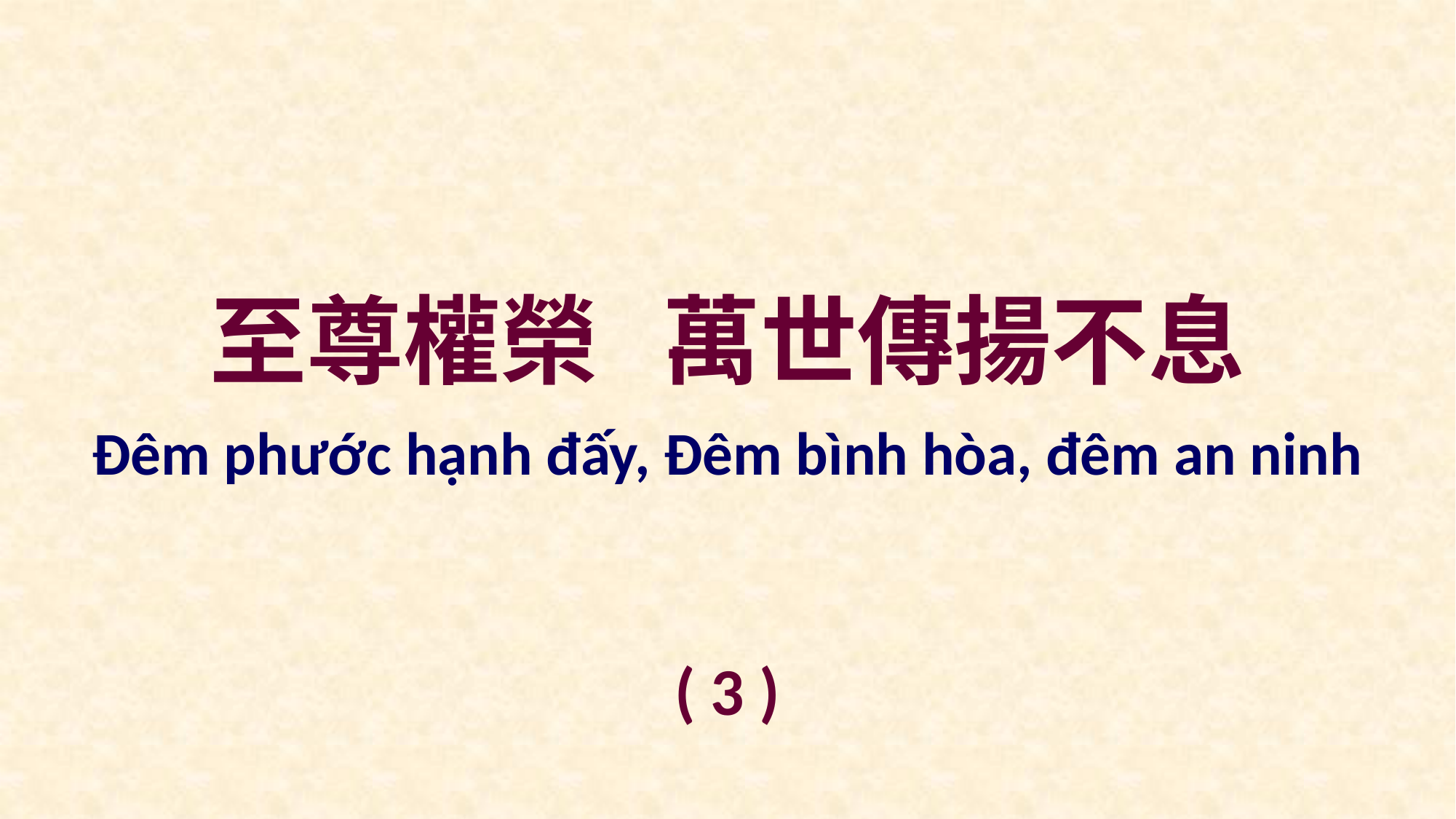

至尊權榮   萬世傳揚不息
Ðêm phước hạnh đấy, Ðêm bình hòa, đêm an ninh
( 3 )